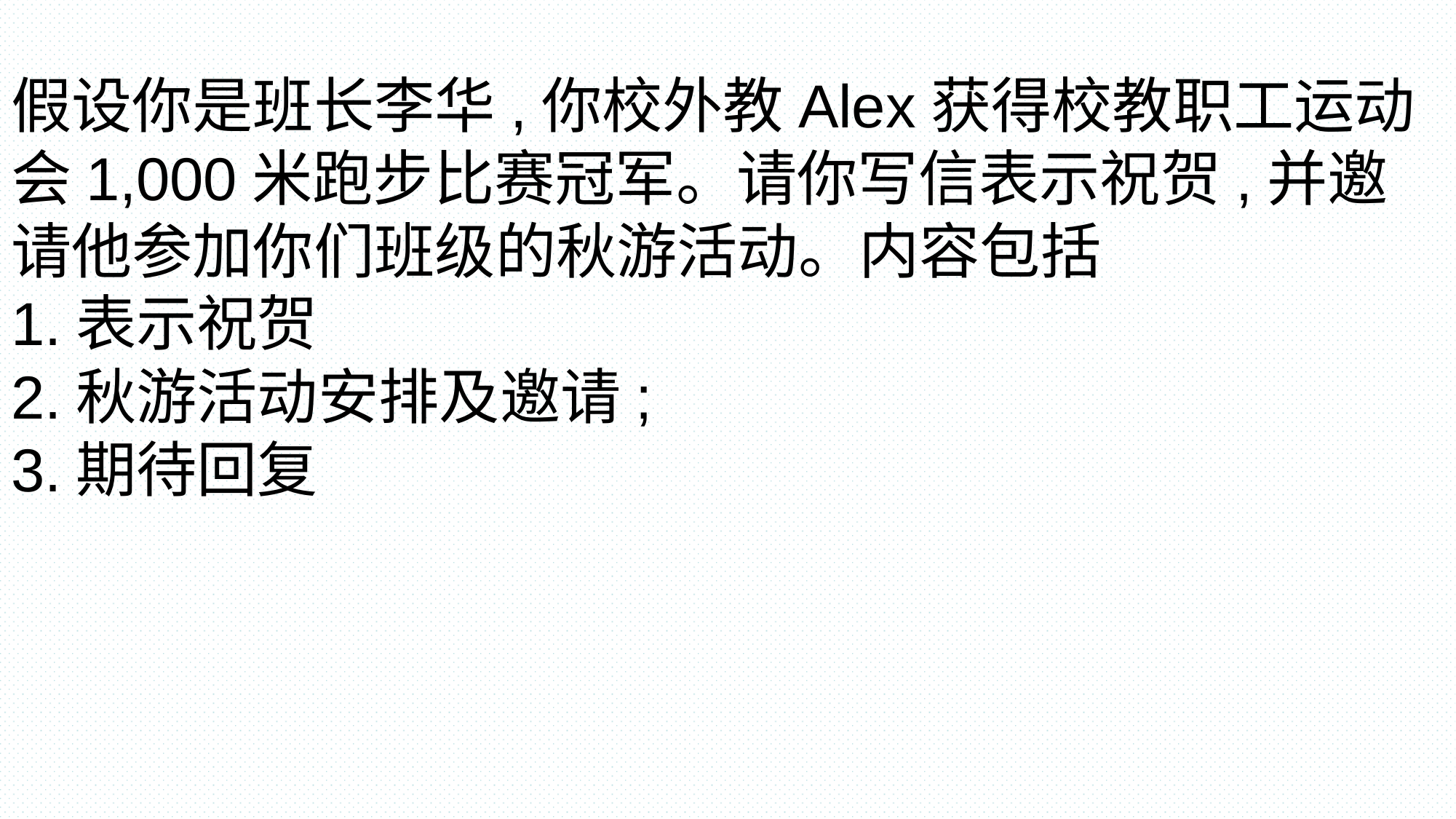

假设你是班长李华,你校外教Alex获得校教职工运动会1,000米跑步比赛冠军。请你写信表示祝贺,并邀请他参加你们班级的秋游活动。内容包括
1.表示祝贺
2.秋游活动安排及邀请;
3.期待回复